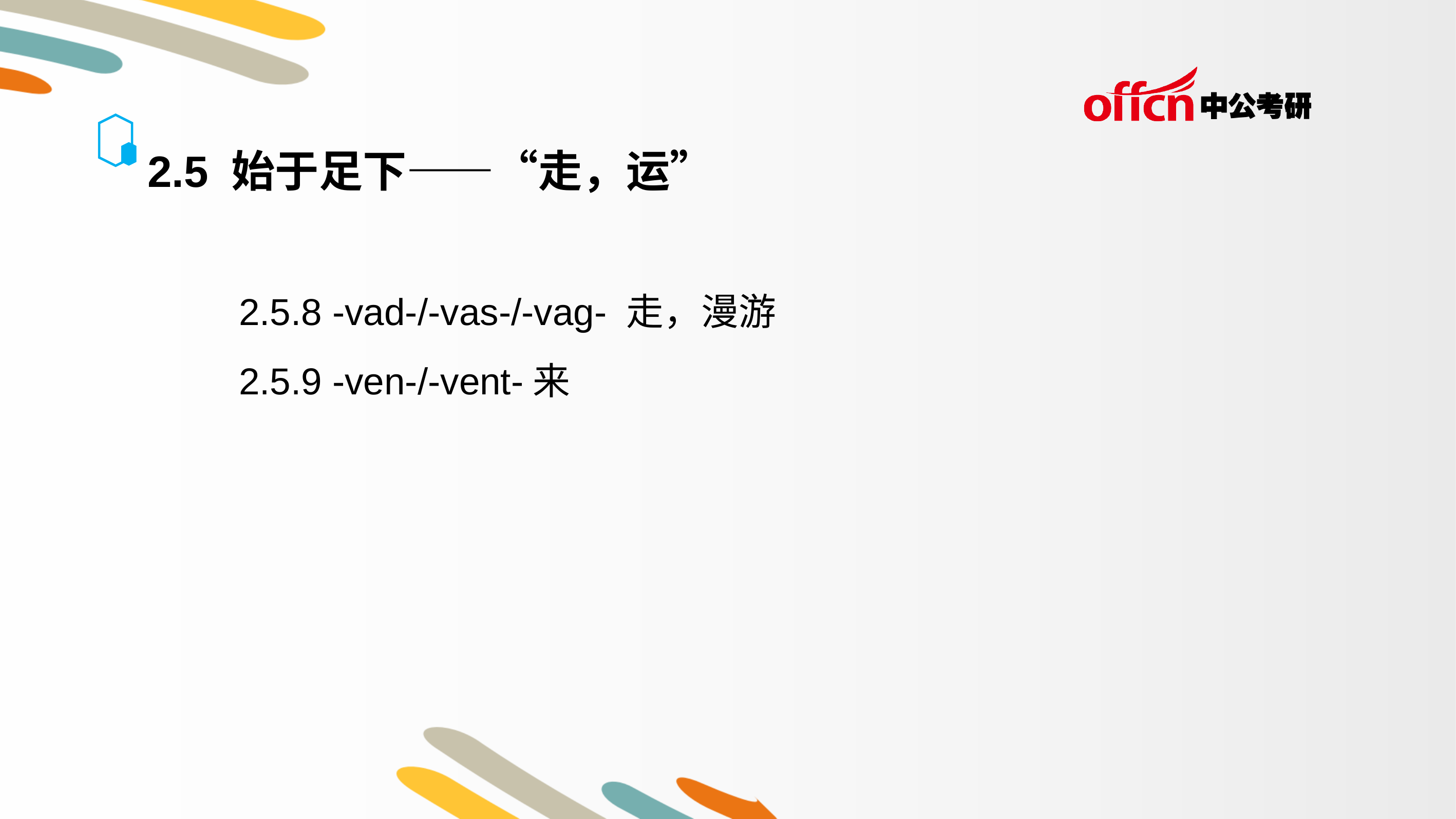

2.5 始于足下——“走，运”

                 2.5.8 -vad-/-vas-/-vag- 走，漫游
                 2.5.9 -ven-/-vent-来